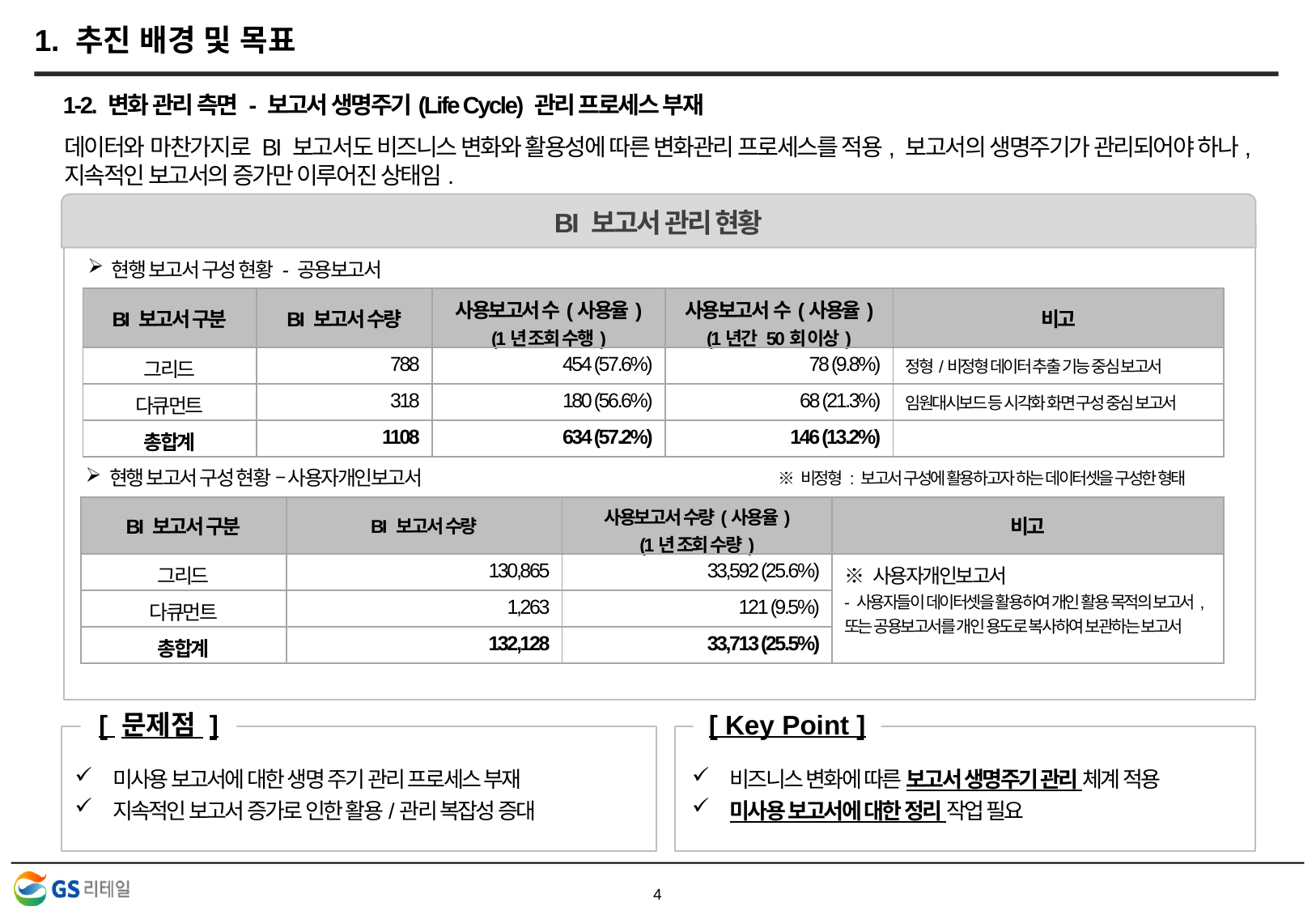

# 1. 추진 배경 및 목표
1-2. 변화 관리 측면 - 보고서 생명주기(Life Cycle) 관리 프로세스 부재
데이터와 마찬가지로 BI 보고서도 비즈니스 변화와 활용성에 따른 변화관리 프로세스를 적용, 보고서의 생명주기가 관리되어야 하나, 지속적인 보고서의 증가만 이루어진 상태임.
BI 보고서 관리 현황

현행 보고서 구성 현황 - 공용보고서
| BI 보고서 구분 | BI 보고서 수량 | 사용보고서 수(사용율) (1년 조회 수행) | 사용보고서 수(사용율) (1년간 50회 이상) | 비고 |
| --- | --- | --- | --- | --- |
| 그리드 | 788 | 454 (57.6%) | 78 (9.8%) | 정형/비정형 데이터 추출 기능 중심 보고서 |
| 다큐먼트 | 318 | 180 (56.6%) | 68 (21.3%) | 임원대시보드 등 시각화 화면 구성 중심 보고서 |
| 총합계 | 1108 | 634 (57.2%) | 146 (13.2%) |  |
현행 보고서 구성 현황 – 사용자개인보고서
※ 비정형 : 보고서 구성에 활용하고자 하는 데이터셋을 구성한 형태
| BI 보고서 구분 | BI 보고서 수량 | 사용보고서 수량(사용율) (1년 조회 수량) | 비고 |
| --- | --- | --- | --- |
| 그리드 | 130,865 | 33,592 (25.6%) | ※ 사용자개인보고서 - 사용자들이 데이터셋을 활용하여 개인 활용 목적의 보고서, 또는 공용보고서를 개인 용도로 복사하여 보관하는 보고서 |
| 다큐먼트 | 1,263 | 121 (9.5%) |  |
| 총합계 | 132,128 | 33,713 (25.5%) |  |
[ 문제점 ]
[ Key Point ]

미사용 보고서에 대한 생명 주기 관리 프로세스 부재
지속적인 보고서 증가로 인한 활용/관리 복잡성 증대
비즈니스 변화에 따른 보고서 생명주기 관리 체계 적용
미사용 보고서에 대한 정리 작업 필요